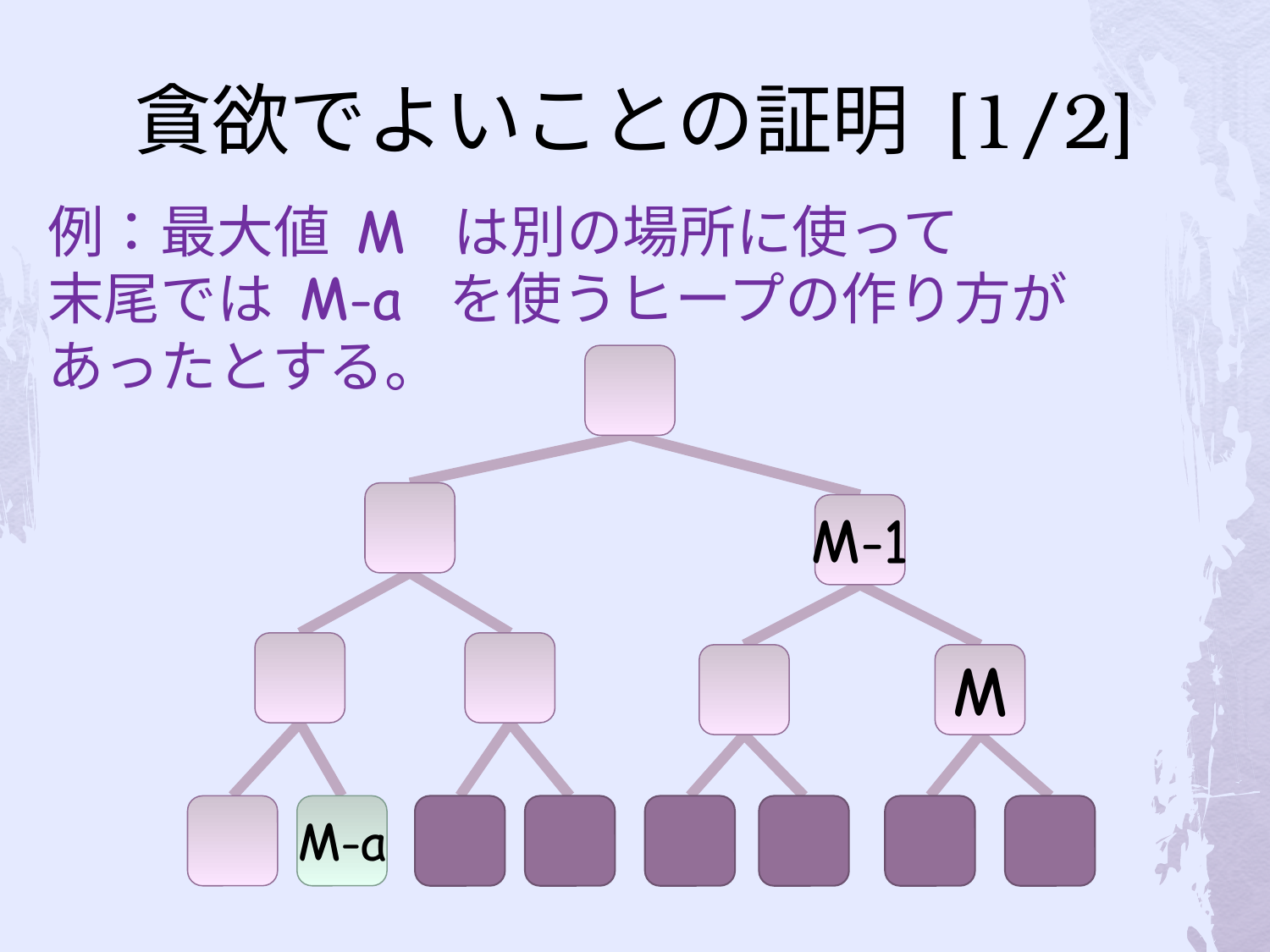

# 貪欲でよいことの証明 [1/2]
例：最大値 M は別の場所に使って
末尾では M-a を使うヒープの作り方が
あったとする。

M-1

M

M-a